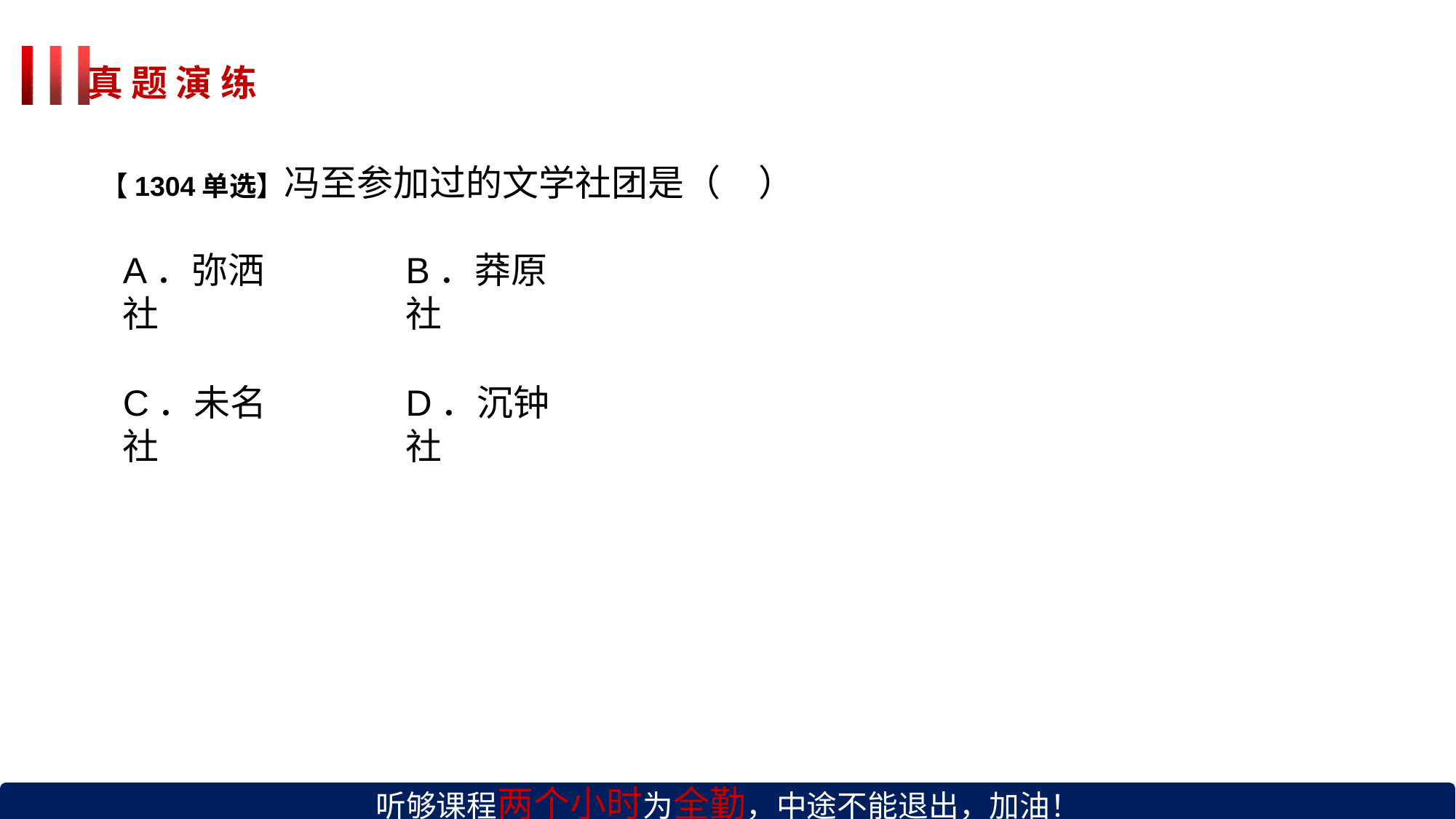

# 真 题 演 练
【1304单选】冯至参加过的文学社团是（	）
A．弥洒社

C．未名社
B．莽原社

D．沉钟社

听够课程两个小时为全勤，中途不能退出，加油！